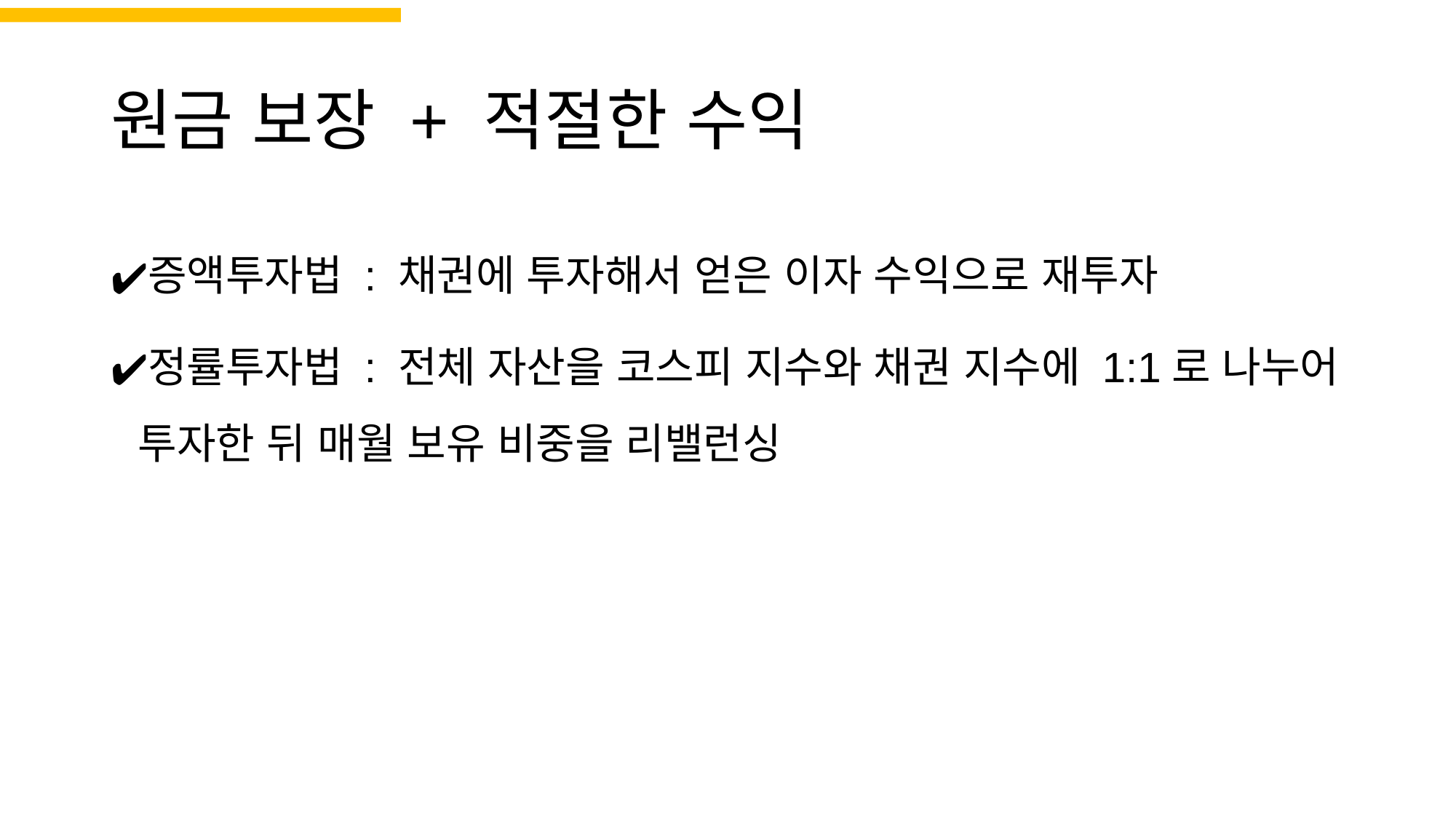

# 원금 보장 + 적절한 수익
증액투자법 : 채권에 투자해서 얻은 이자 수익으로 재투자
정률투자법 : 전체 자산을 코스피 지수와 채권 지수에 1:1로 나누어 투자한 뒤 매월 보유 비중을 리밸런싱